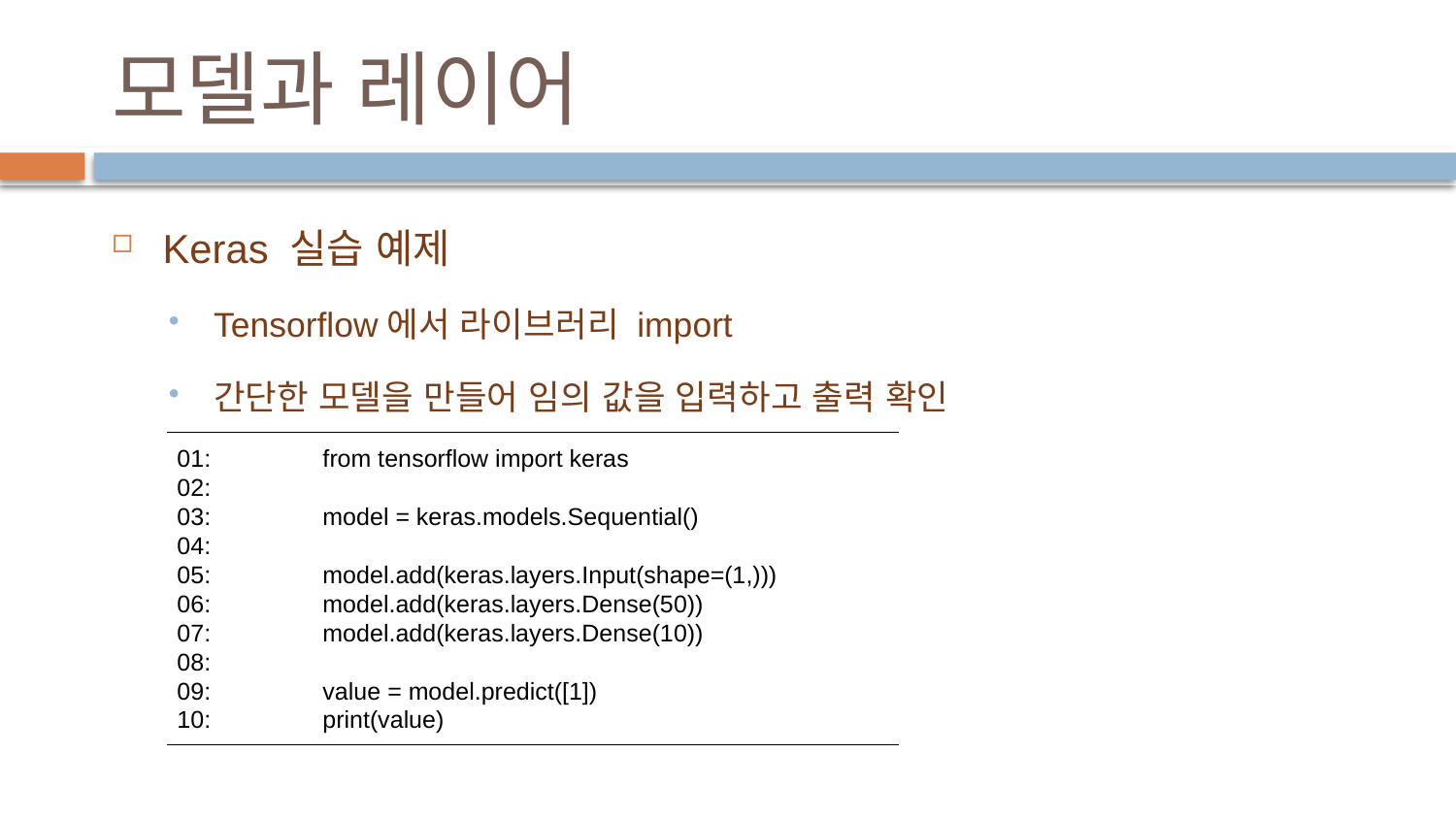

# 모델과 레이어
Keras 실습 예제
Tensorflow에서 라이브러리 import
간단한 모델을 만들어 임의 값을 입력하고 출력 확인
| 01: from tensorflow import keras 02: 03: model = keras.models.Sequential() 04: 05: model.add(keras.layers.Input(shape=(1,))) 06: model.add(keras.layers.Dense(50)) 07: model.add(keras.layers.Dense(10)) 08: 09: value = model.predict([1]) 10: print(value) |
| --- |